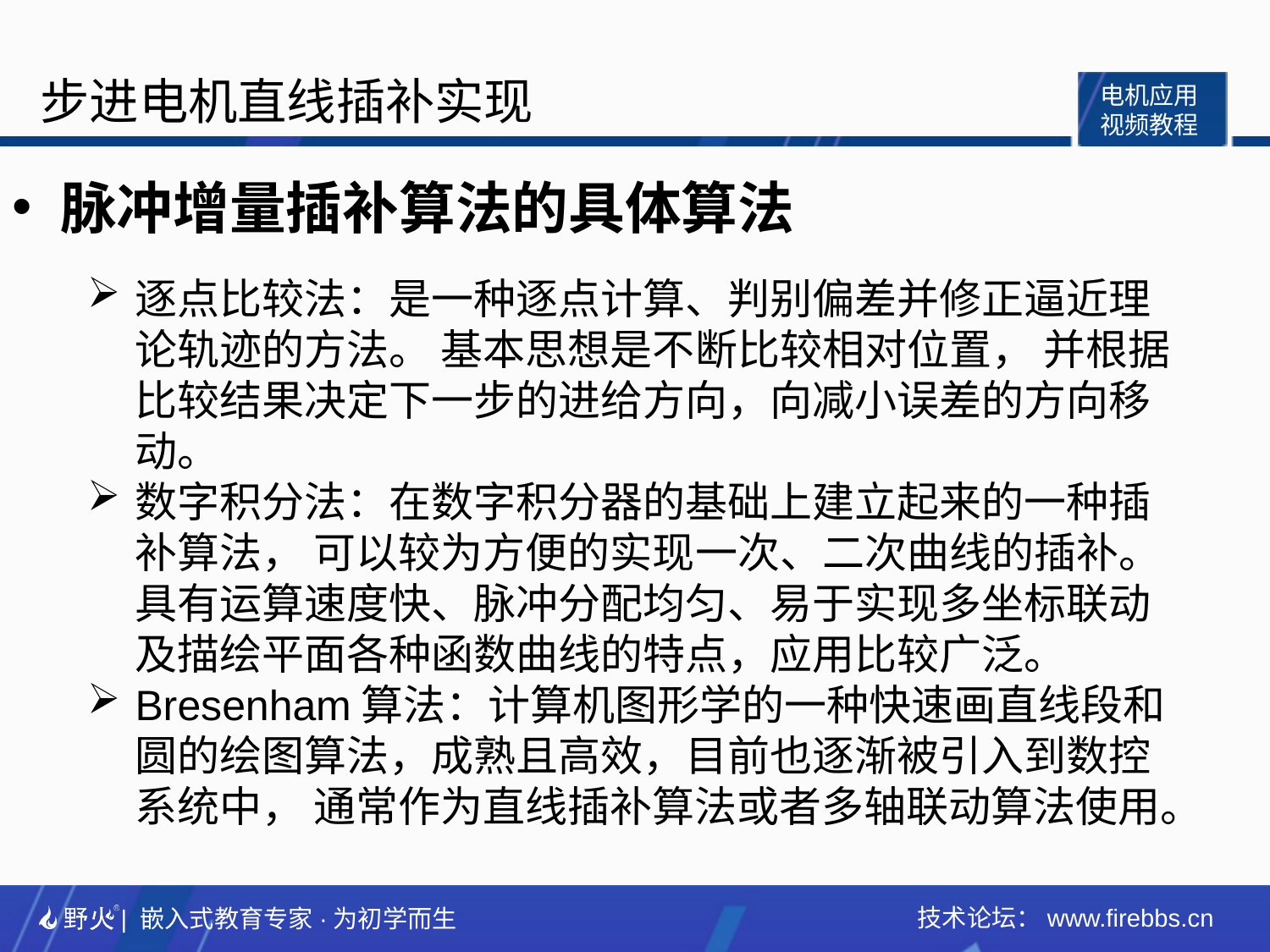

脉冲增量插补算法的具体算法
逐点比较法：是一种逐点计算、判别偏差并修正逼近理论轨迹的方法。 基本思想是不断比较相对位置， 并根据比较结果决定下一步的进给方向，向减小误差的方向移动。
数字积分法：在数字积分器的基础上建立起来的一种插补算法， 可以较为方便的实现一次、二次曲线的插补。具有运算速度快、脉冲分配均匀、易于实现多坐标联动及描绘平面各种函数曲线的特点，应用比较广泛。
Bresenham算法：计算机图形学的一种快速画直线段和圆的绘图算法，成熟且高效，目前也逐渐被引入到数控系统中， 通常作为直线插补算法或者多轴联动算法使用。